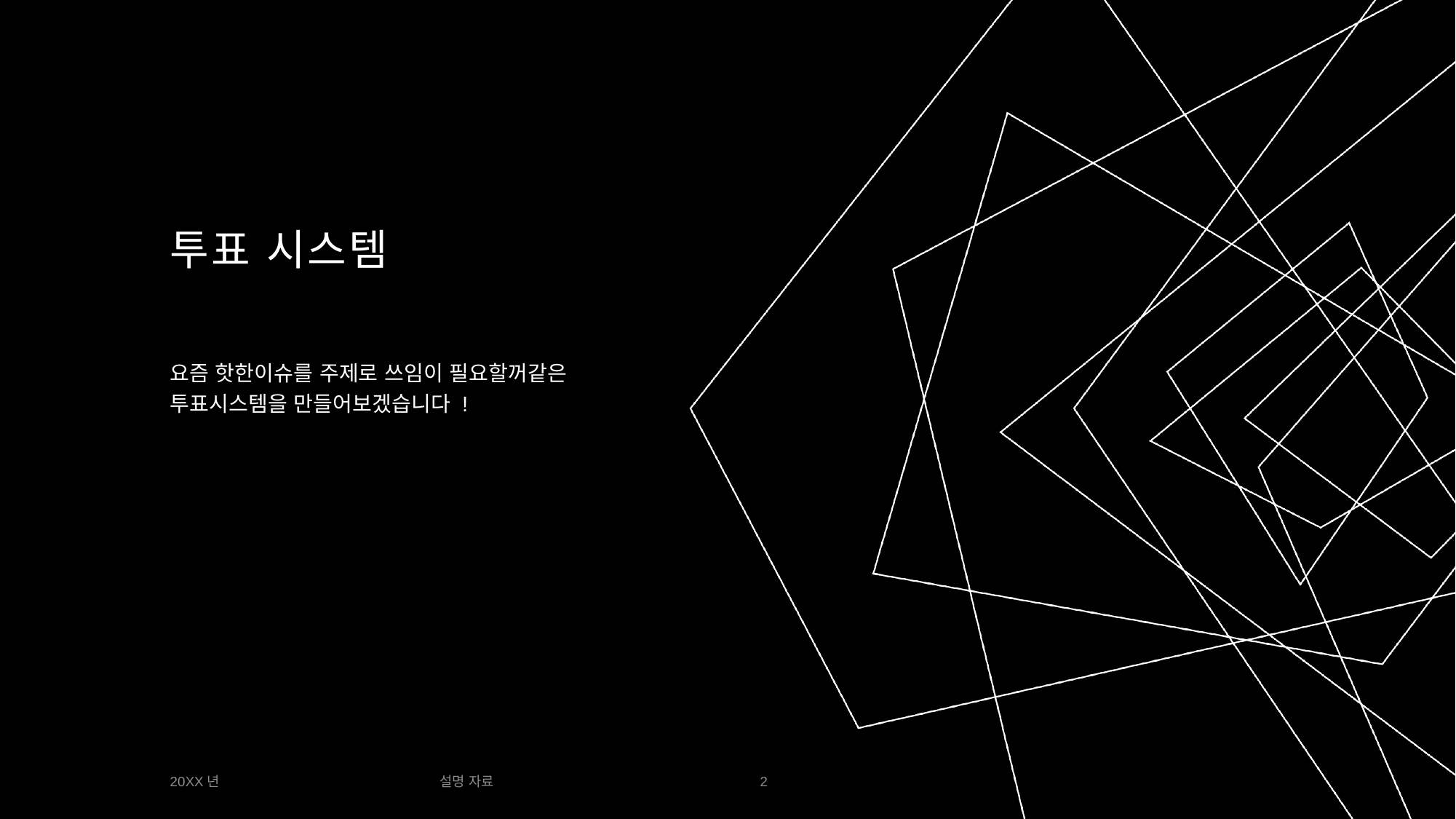

# 투표 시스템
요즘 핫한이슈를 주제로 쓰임이 필요할꺼같은 투표시스템을 만들어보겠습니다 !
설명 자료
20XX년
2